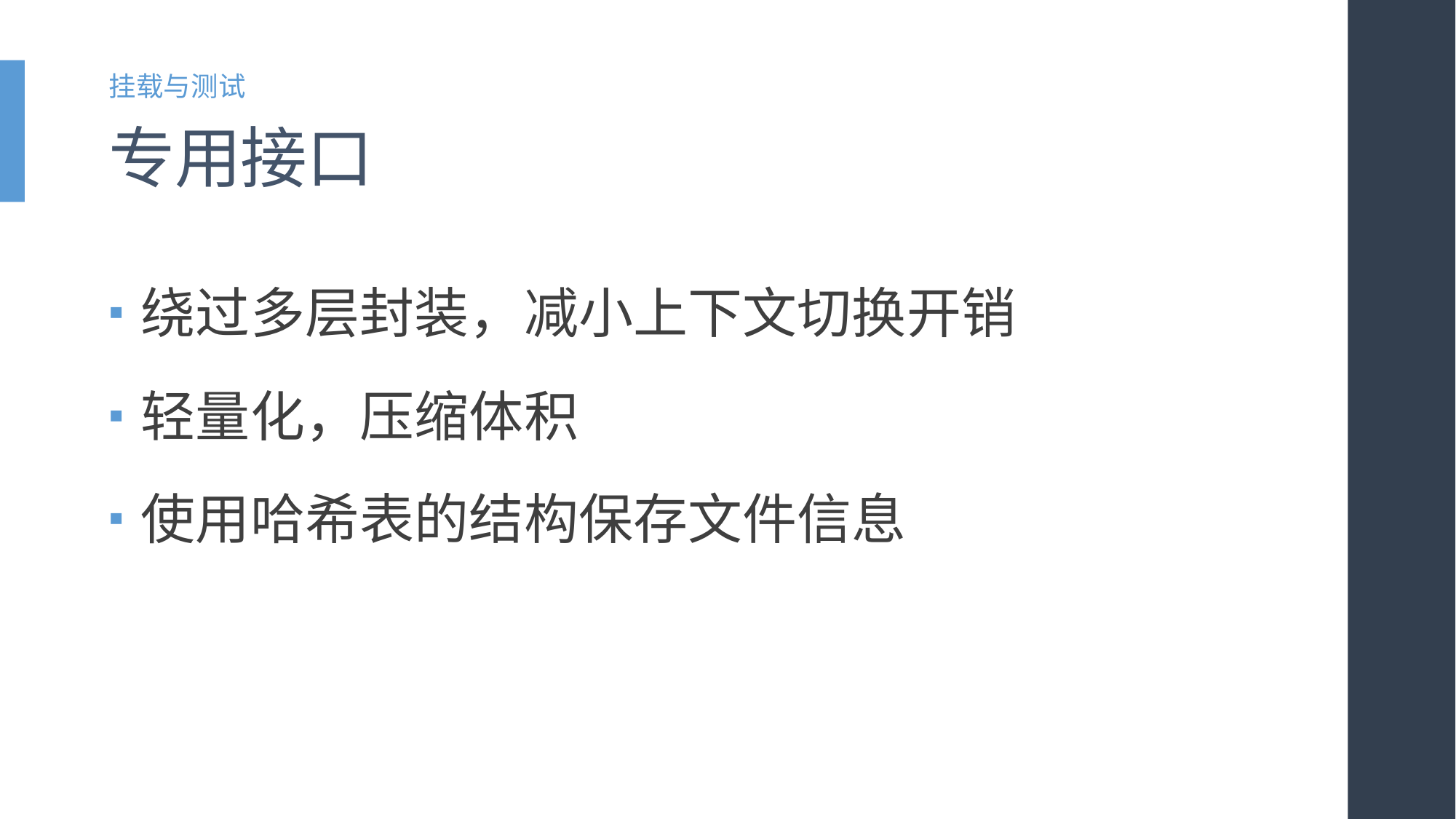

挂载与测试
# 专用接口
绕过多层封装，减小上下文切换开销
轻量化，压缩体积
使用哈希表的结构保存文件信息